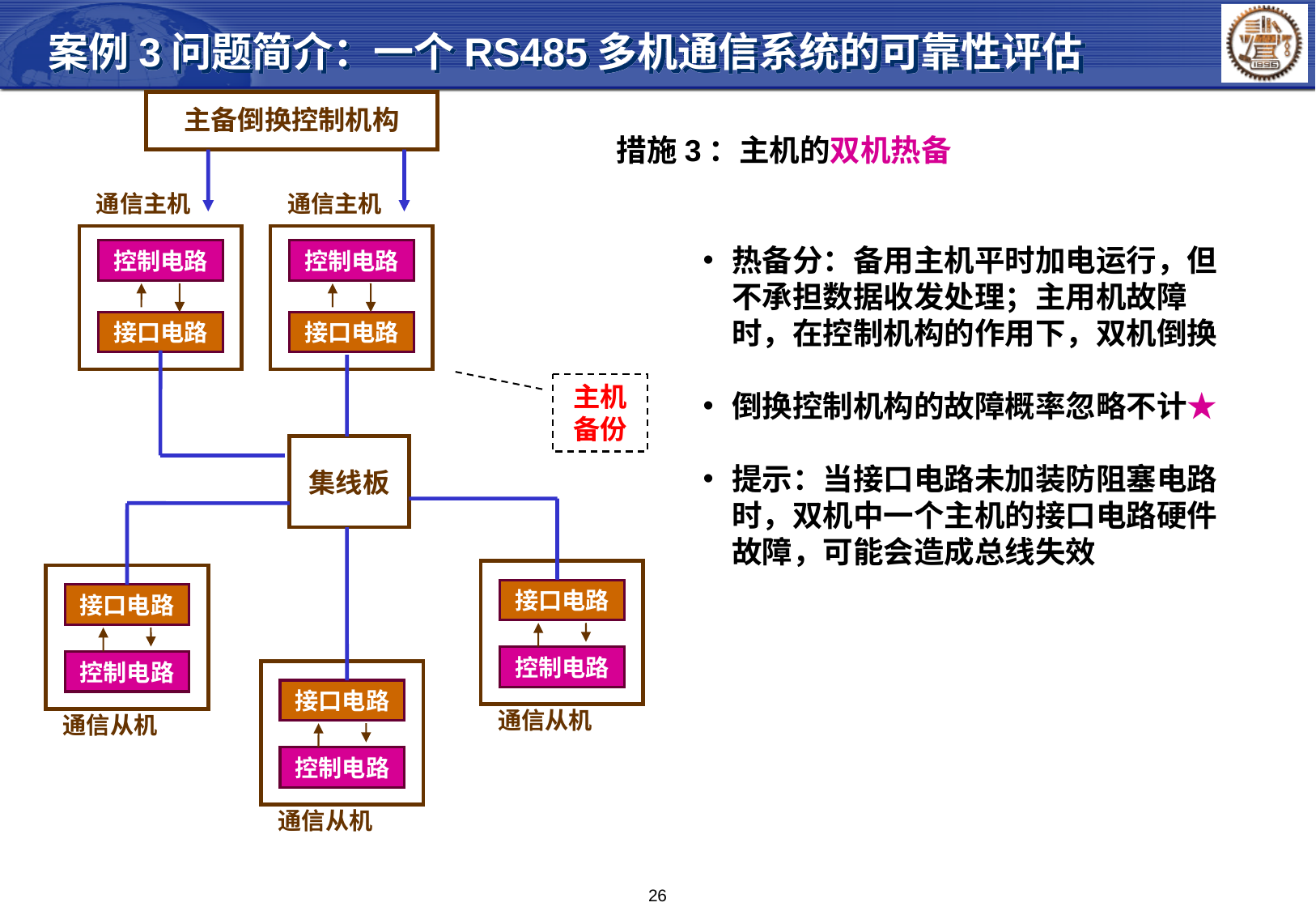

案例3问题简介：一个RS485多机通信系统的可靠性评估

主备倒换控制机构
 措施3：主机的双机热备

通信主机

控制电路

接口电路
通信主机

控制电路

接口电路
热备分：备用主机平时加电运行，但不承担数据收发处理；主用机故障时，在控制机构的作用下，双机倒换

倒换控制机构的故障概率忽略不计★

提示：当接口电路未加装防阻塞电路时，双机中一个主机的接口电路硬件故障，可能会造成总线失效

主机
备份

集线板

接口电路

控制电路
通信从机

接口电路

控制电路
通信从机

接口电路

控制电路
通信从机
26